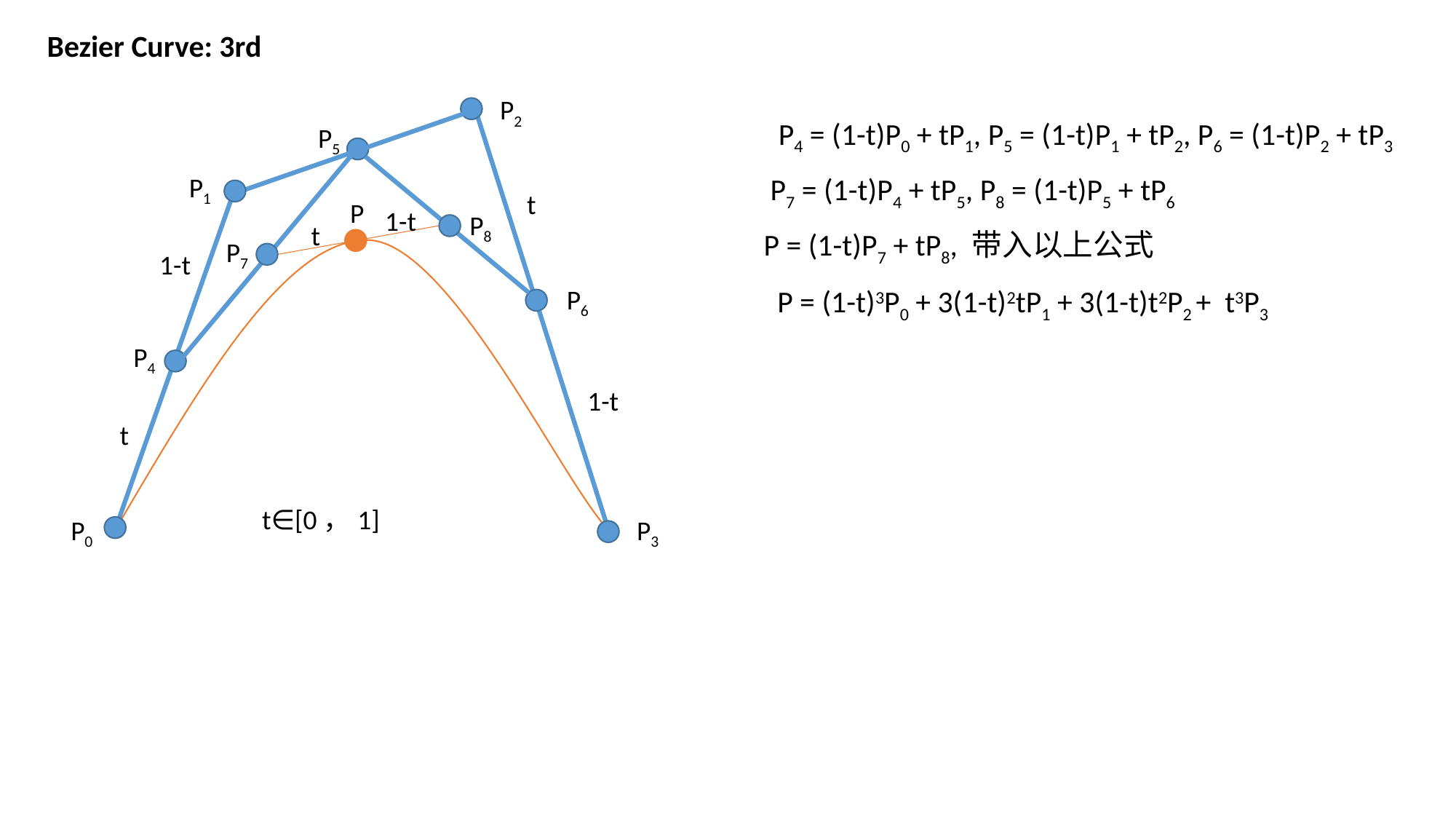

Bezier Curve: 3rd
P2

P4 = (1-t)P0 + tP1, P5 = (1-t)P1 + tP2, P6 = (1-t)P2 + tP3
P5

P1
P7 = (1-t)P4 + tP5, P8 = (1-t)P5 + tP6

t
P
1-t
P8
t

P = (1-t)P7 + tP8, 带入以上公式
P7

1-t

P6
P = (1-t)3P0 + 3(1-t)2tP1 + 3(1-t)t2P2 +  t3P3

P4

1-t
t
t∈[0，1]
P0
P3